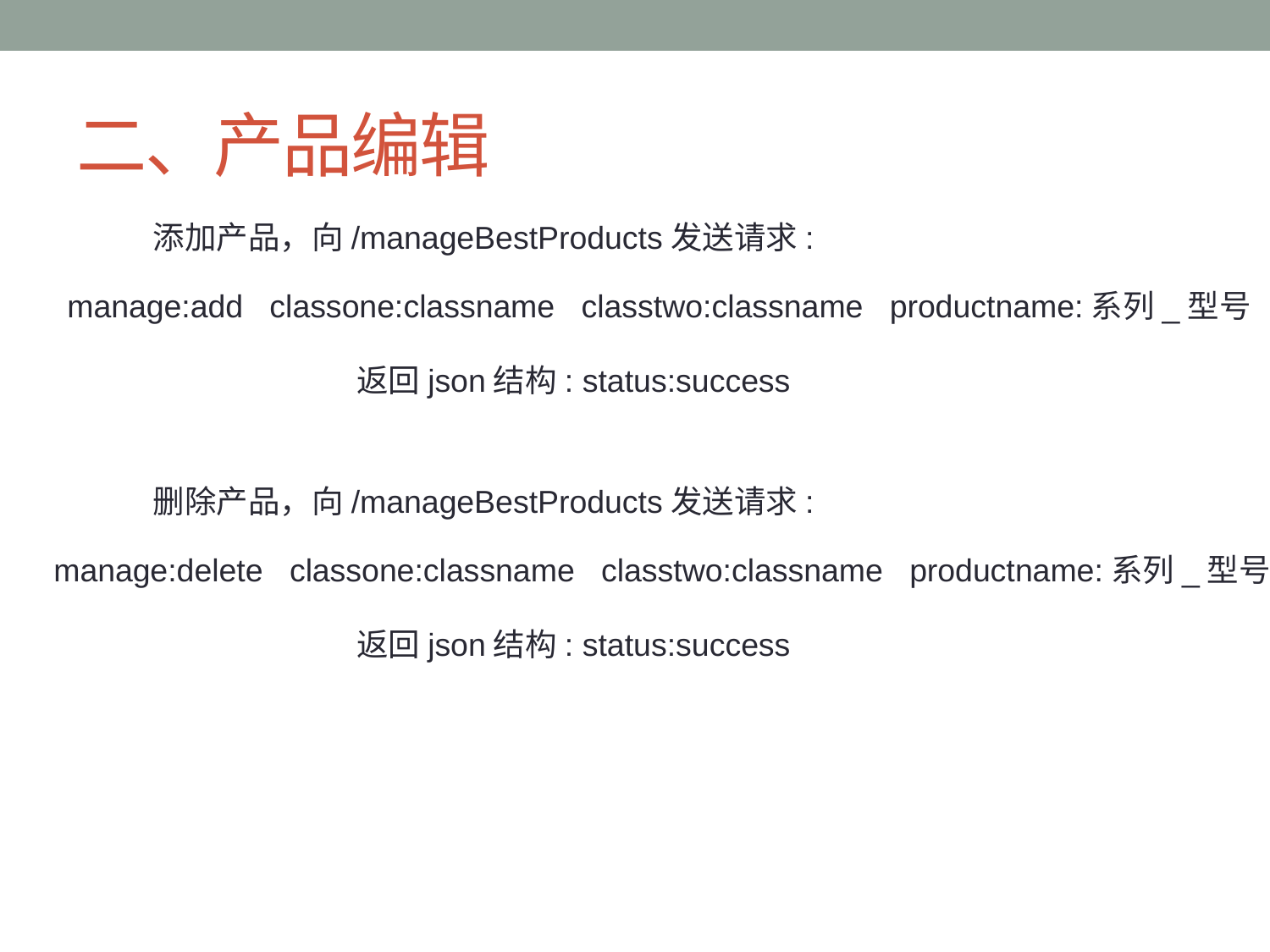

# 二、产品编辑
添加产品，向/manageBestProducts发送请求:
manage:add   classone:classname   classtwo:classname   productname:系列_型号
返回json结构: status:success
删除产品，向/manageBestProducts发送请求:
manage:delete   classone:classname   classtwo:classname   productname:系列_型号
返回json结构: status:success